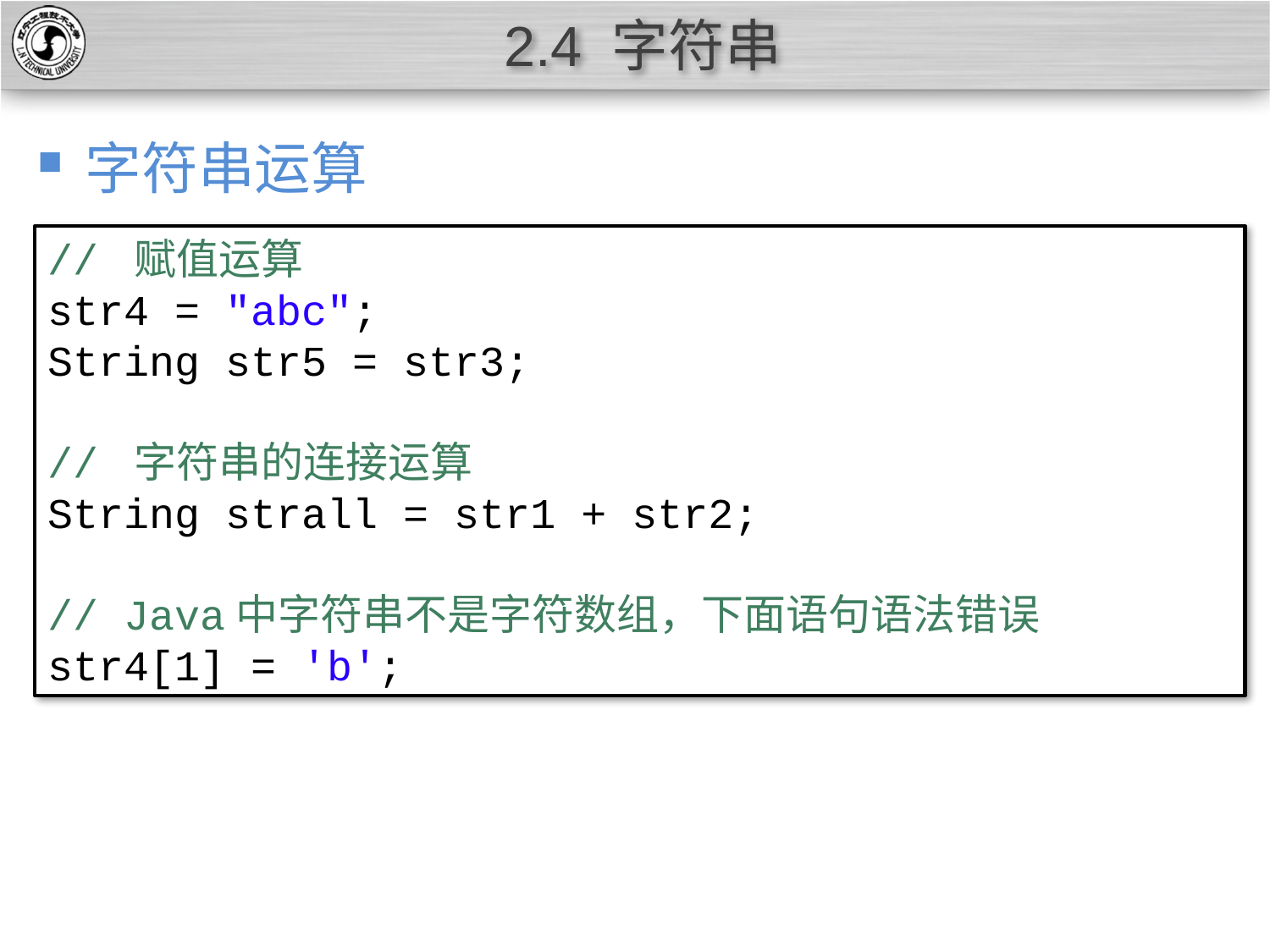

# 2.4 字符串
字符串运算
// 赋值运算
str4 = "abc";
String str5 = str3;

// 字符串的连接运算
String strall = str1 + str2;

// Java中字符串不是字符数组，下面语句语法错误
str4[1] = 'b';